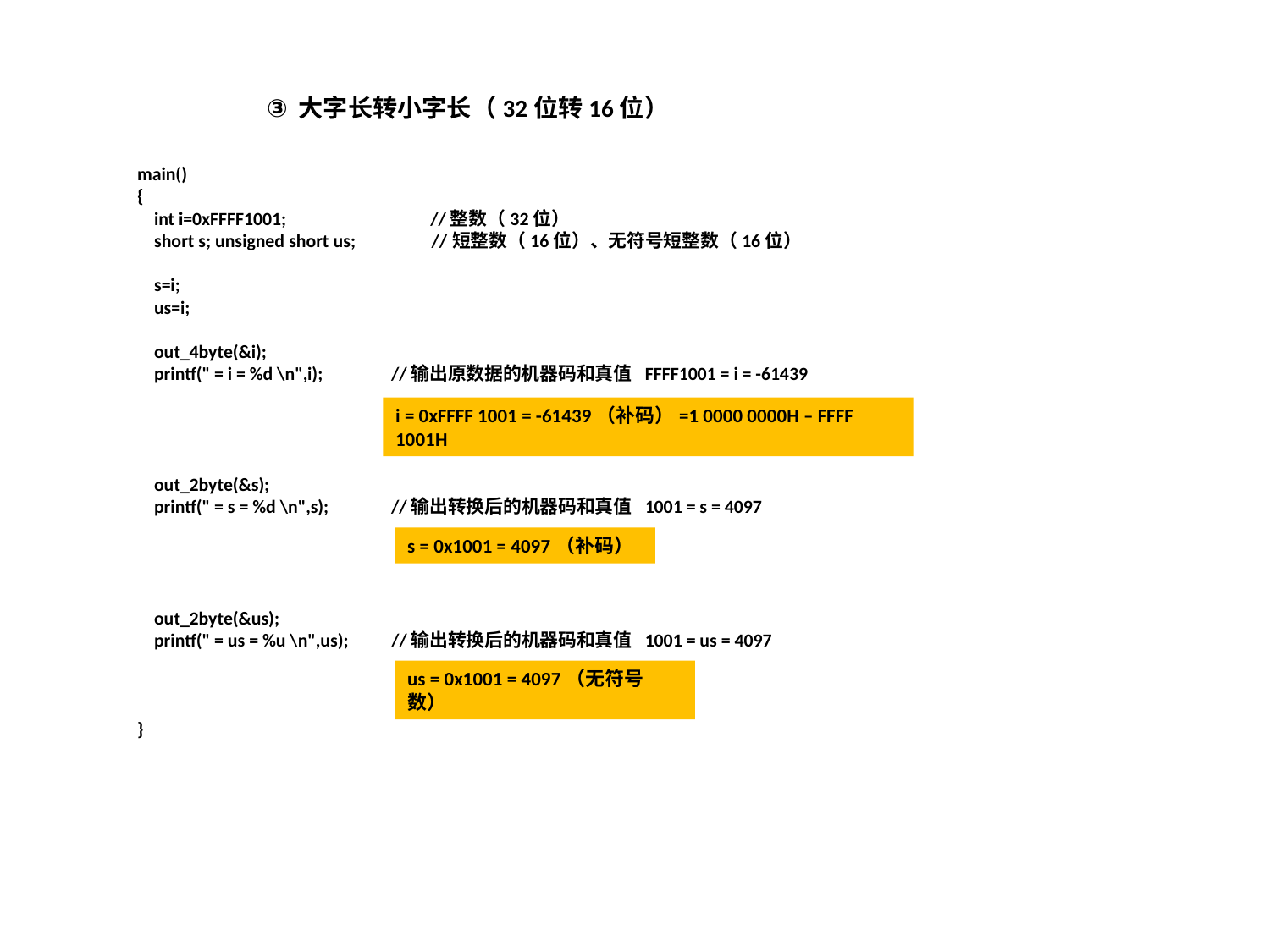

大字长转小字长（32位转16位）

main()
{
    int i=0xFFFF1001;                                  //整数（32位）
    short s; unsigned short us;                  //短整数（16位）、无符号短整数（16位）

    s=i;
    us=i;

    out_4byte(&i);
    printf(" = i = %d \n",i); 	//输出原数据的机器码和真值  FFFF1001 = i = -61439

    out_2byte(&s);
    printf(" = s = %d \n",s); 	//输出转换后的机器码和真值  1001 = s = 4097

    out_2byte(&us);
    printf(" = us = %u \n",us); 	//输出转换后的机器码和真值  1001 = us = 4097

}
i = 0xFFFF 1001 = -61439（补码）=1 0000 0000H – FFFF 1001H
s = 0x1001 = 4097（补码）
us = 0x1001 = 4097（无符号数）